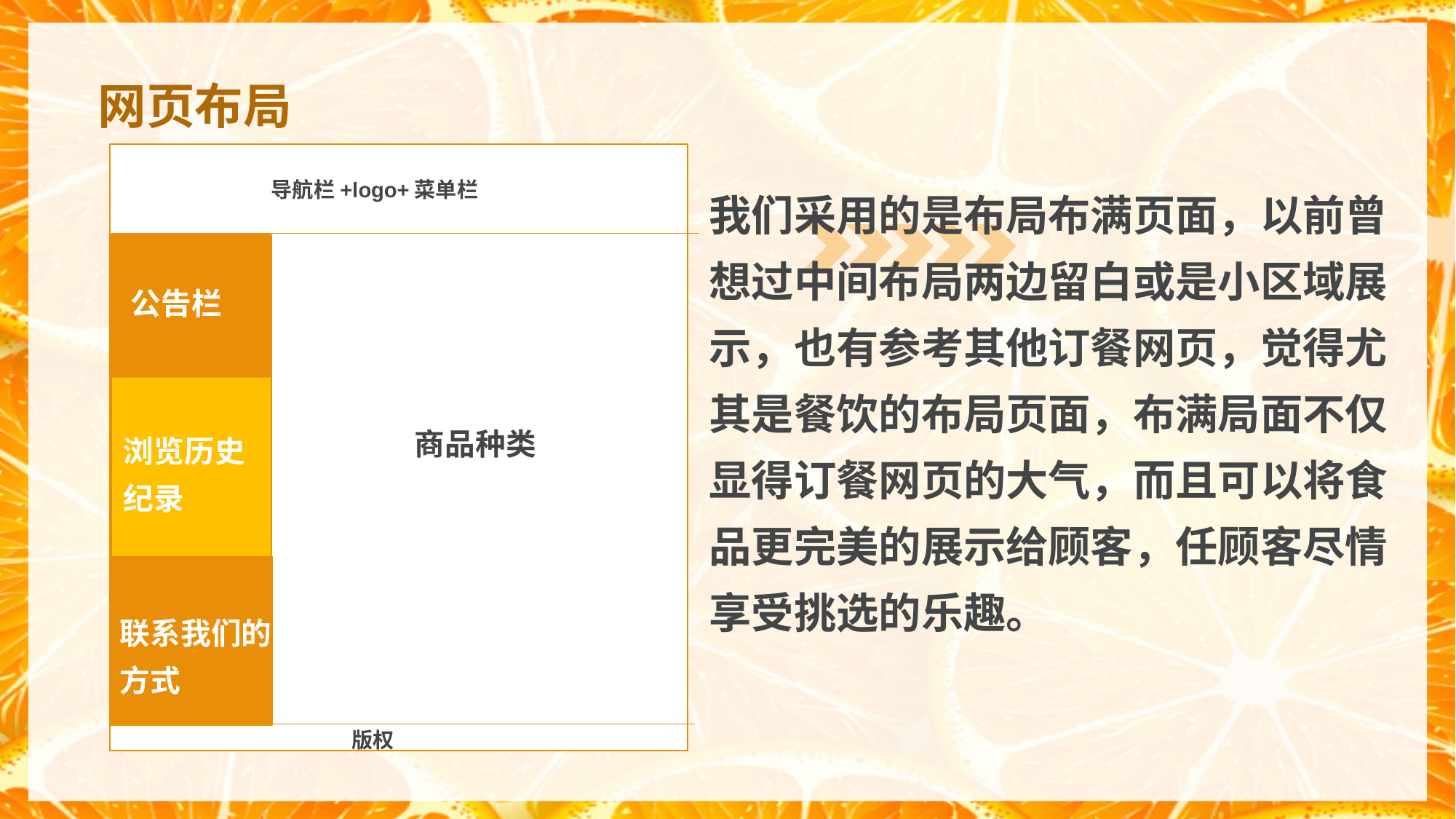

# 网页布局

导航栏+logo+菜单栏
我们采用的是布局布满页面，以前曾想过中间布局两边留白或是小区域展示，也有参考其他订餐网页，觉得尤其是餐饮的布局页面，布满局面不仅显得订餐网页的大气，而且可以将食品更完美的展示给顾客，任顾客尽情享受挑选的乐趣。

公告栏

商品种类
浏览历史
纪录

联系我们的
方式
版权